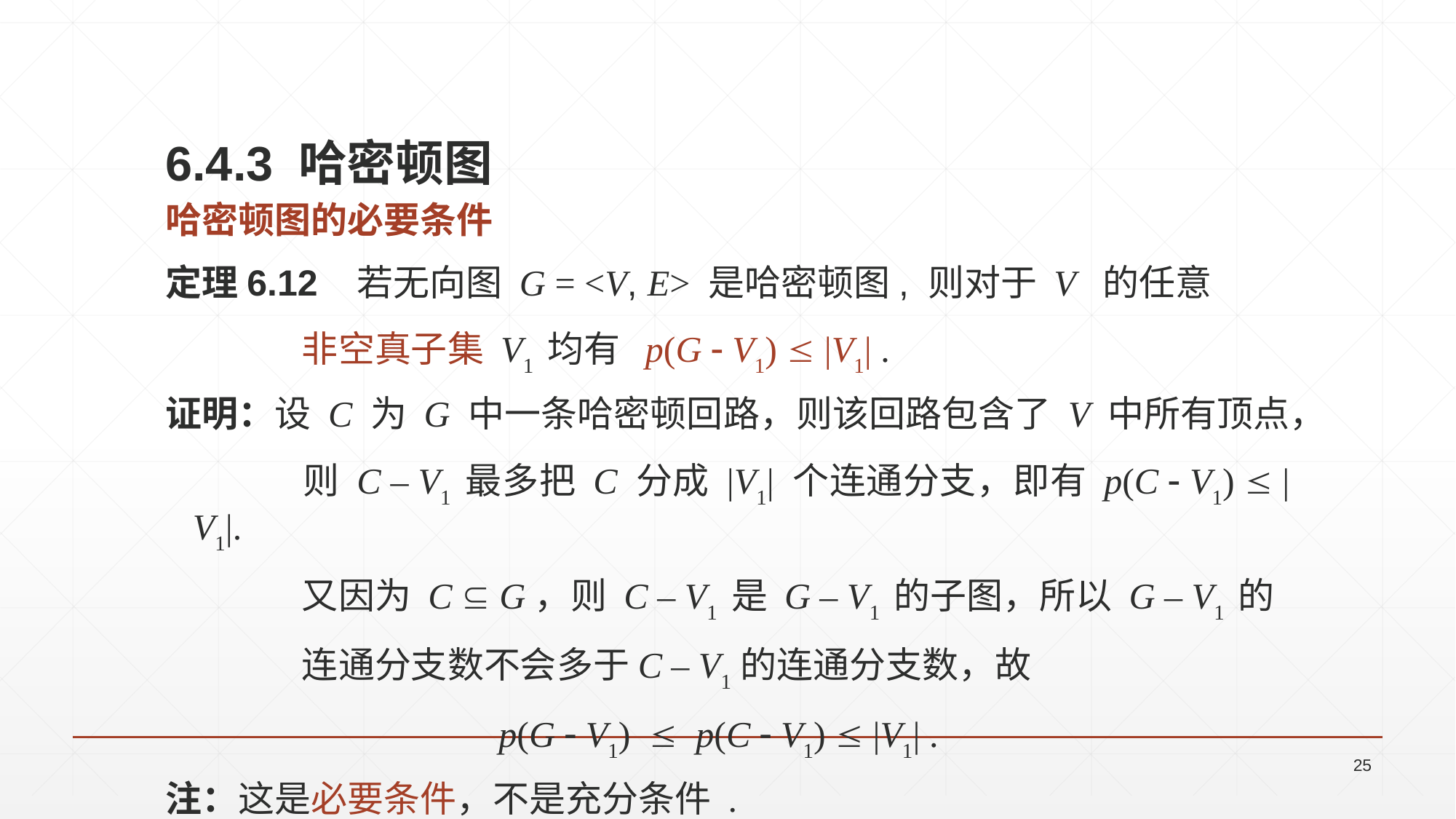

6.4.3 哈密顿图
哈密顿图的必要条件
定理6.12   若无向图 G = <V, E> 是哈密顿图, 则对于 V  的任意
		非空真子集 V1 均有  p(G − V1) ≤ |V1| .
证明：设 C 为 G 中一条哈密顿回路，则该回路包含了 V 中所有顶点，
		则 C – V1 最多把 C 分成 |V1| 个连通分支，即有 p(C − V1) ≤ |V1|.
		又因为 C ⊆ G，则 C – V1 是 G – V1 的子图，所以 G – V1 的
		连通分支数不会多于C – V1的连通分支数，故
p(G − V1)  ≤  p(C − V1) ≤ |V1| .
注：这是必要条件，不是充分条件 .
25